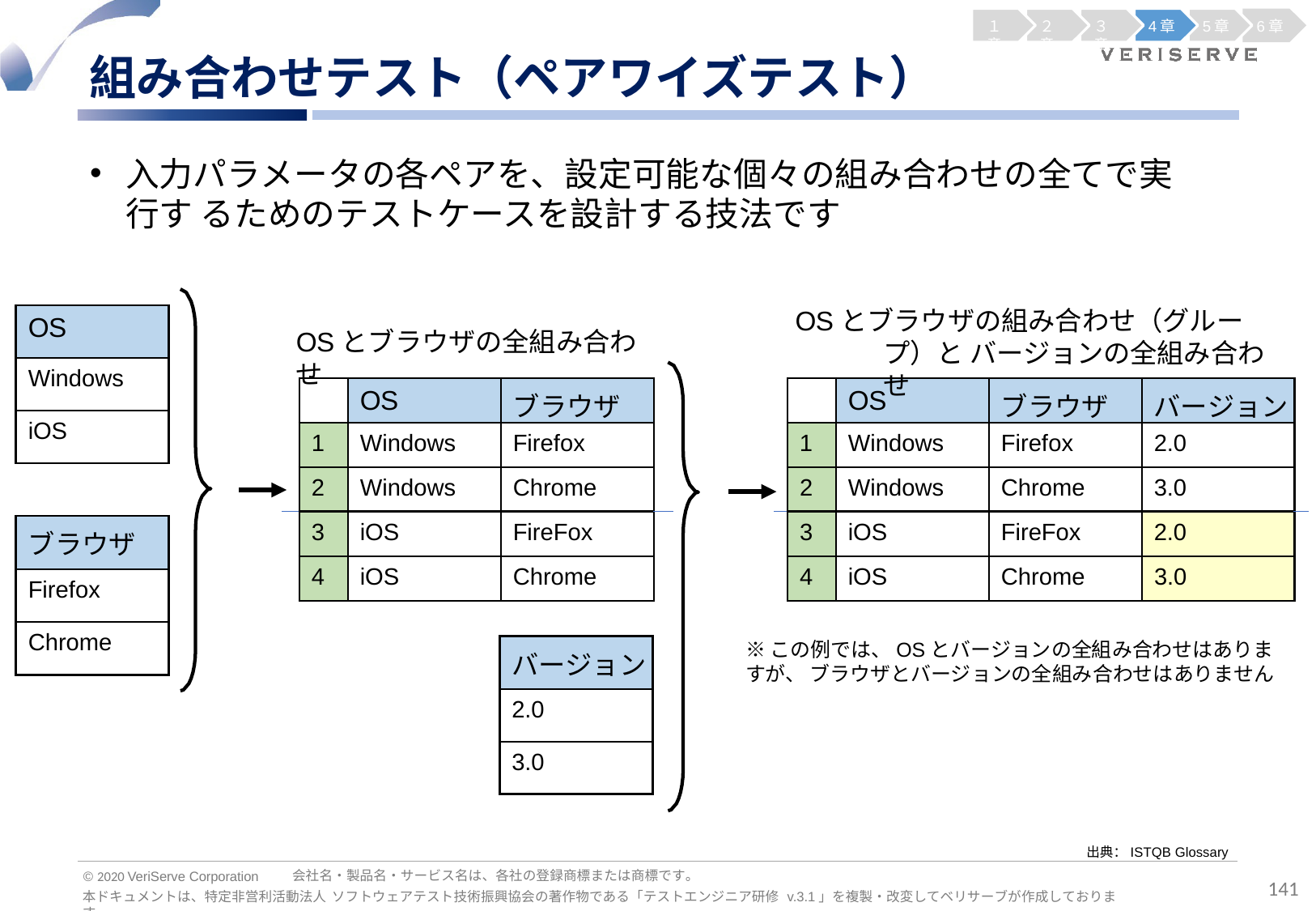

１章
２章
３章
4章
5章
6章
組み合わせテスト（ペアワイズテスト）

入力パラメータの各ペアを、設定可能な個々の組み合わせの全てで実行す るためのテストケースを設計する技法です

OSとブラウザの組み合わせ（グループ）と バージョンの全組み合わせ
| OS |
| --- |
| Windows |
| iOS |
OSとブラウザの全組み合わせ

|  |  | OS | ブラウザ |  |
| --- | --- | --- | --- | --- |
|  | 1 | Windows | Firefox |  |
|  | 2 | Windows | Chrome |  |
|  | 3 | iOS | FireFox |  |
|  | 4 | iOS | Chrome |  |
|  |  | OS | ブラウザ | バージョン |  |
| --- | --- | --- | --- | --- | --- |
|  | 1 | Windows | Firefox | 2.0 |  |
|  | 2 | Windows | Chrome | 3.0 |  |
|  | 3 | iOS | FireFox | 2.0 |  |
|  | 4 | iOS | Chrome | 3.0 |  |

| ブラウザ |
| --- |
| Firefox |
| Chrome |
※この例では、OSとバージョンの全組み合わせはありますが、 ブラウザとバージョンの全組み合わせはありません
| バージョン |
| --- |
| 2.0 |
| 3.0 |
出典：ISTQB Glossary
会社名・製品名・サービス名は、各社の登録商標または商標です。
© 2020 VeriServe Corporation
141
本ドキュメントは、特定非営利活動法人 ソフトウェアテスト技術振興協会の著作物である「テストエンジニア研修 v.3.1」を複製・改変してベリサーブが作成しております。